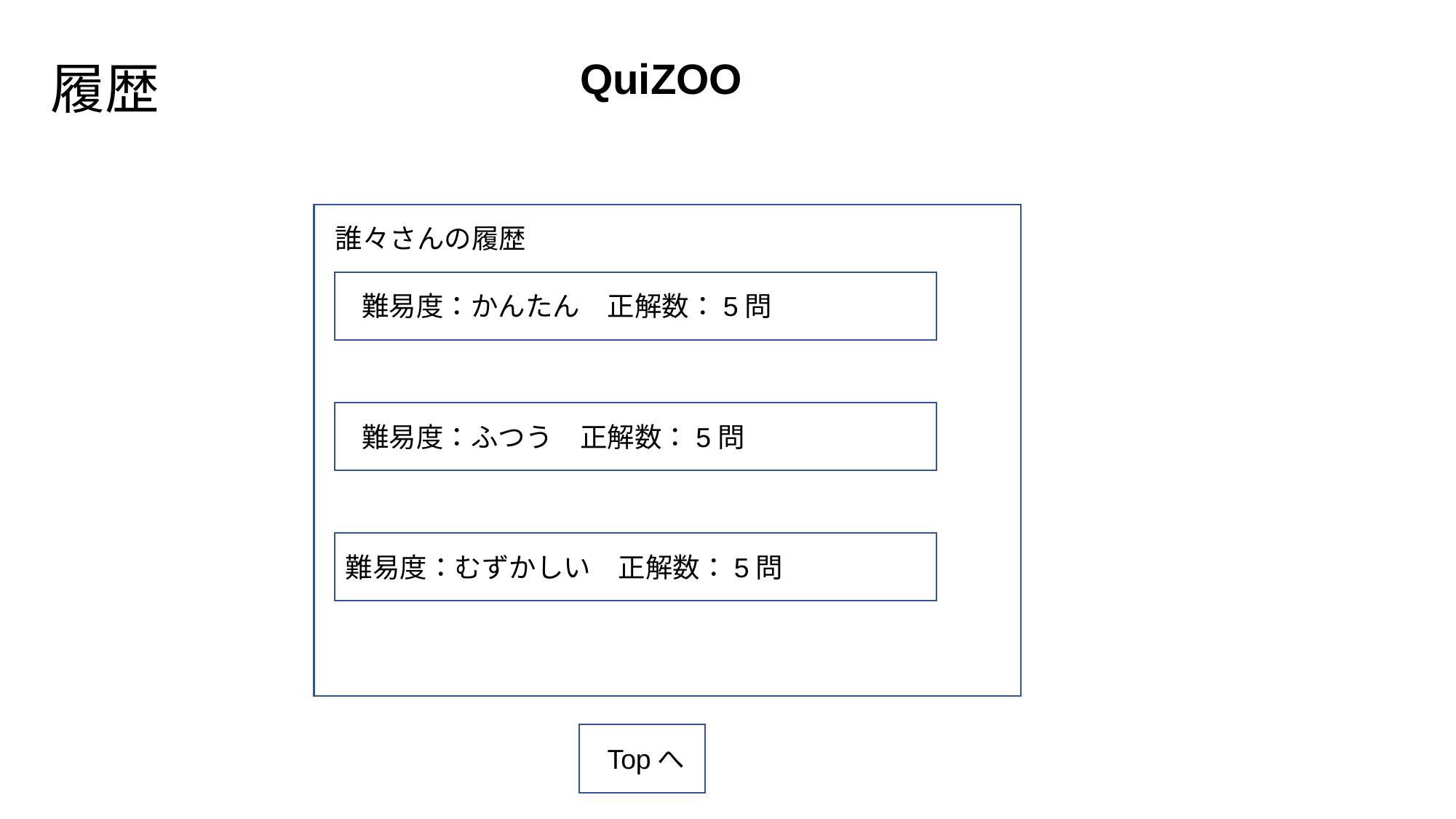

# 履歴
QuiZOO

誰々さんの履歴

難易度：かんたん　正解数：5問

難易度：ふつう　正解数：5問

難易度：むずかしい　正解数：5問

Topへ